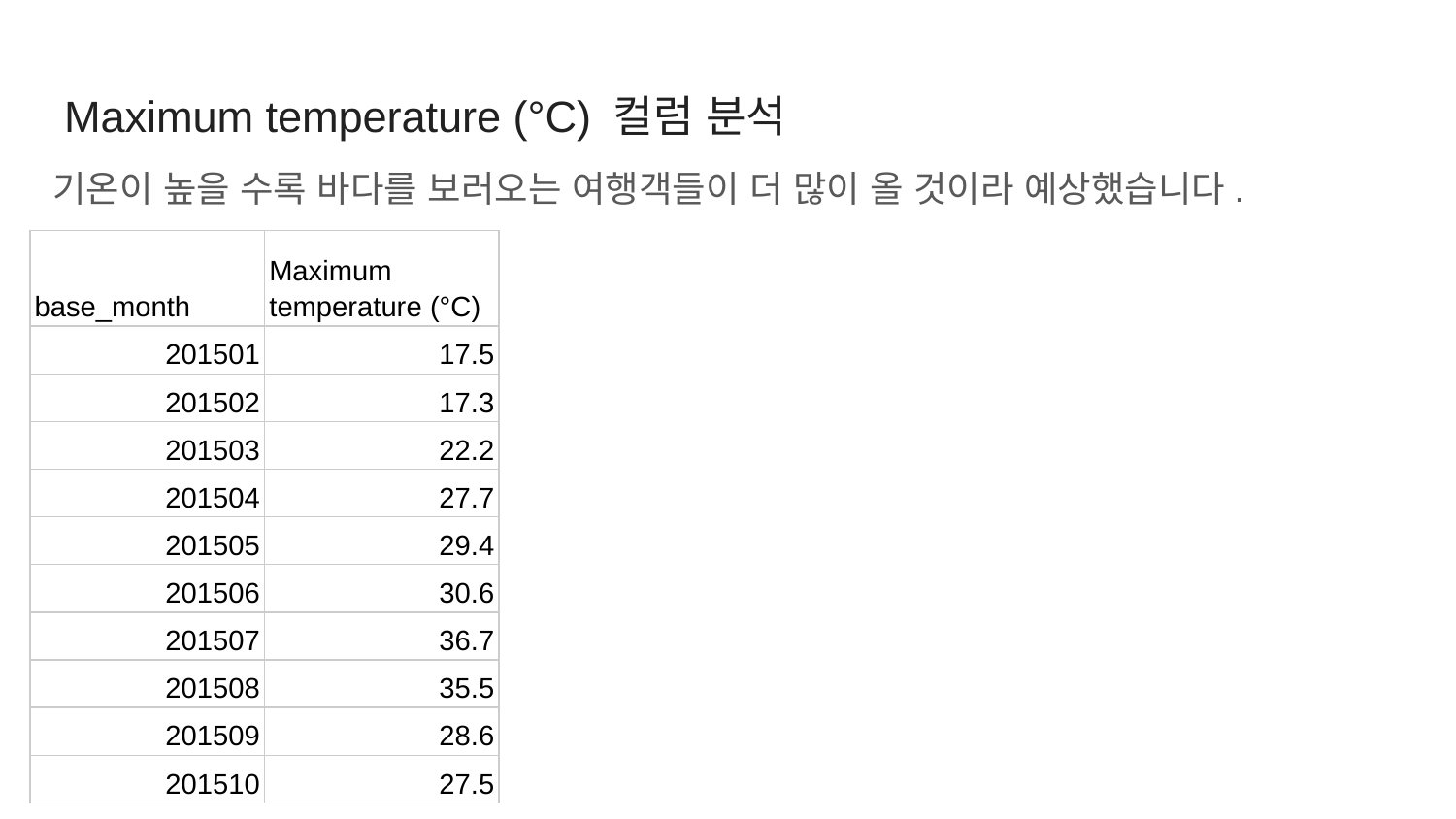

# Maximum temperature (°C) 컬럼 분석
기온이 높을 수록 바다를 보러오는 여행객들이 더 많이 올 것이라 예상했습니다.
| base\_month | Maximum temperature (°C) |
| --- | --- |
| 201501 | 17.5 |
| 201502 | 17.3 |
| 201503 | 22.2 |
| 201504 | 27.7 |
| 201505 | 29.4 |
| 201506 | 30.6 |
| 201507 | 36.7 |
| 201508 | 35.5 |
| 201509 | 28.6 |
| 201510 | 27.5 |